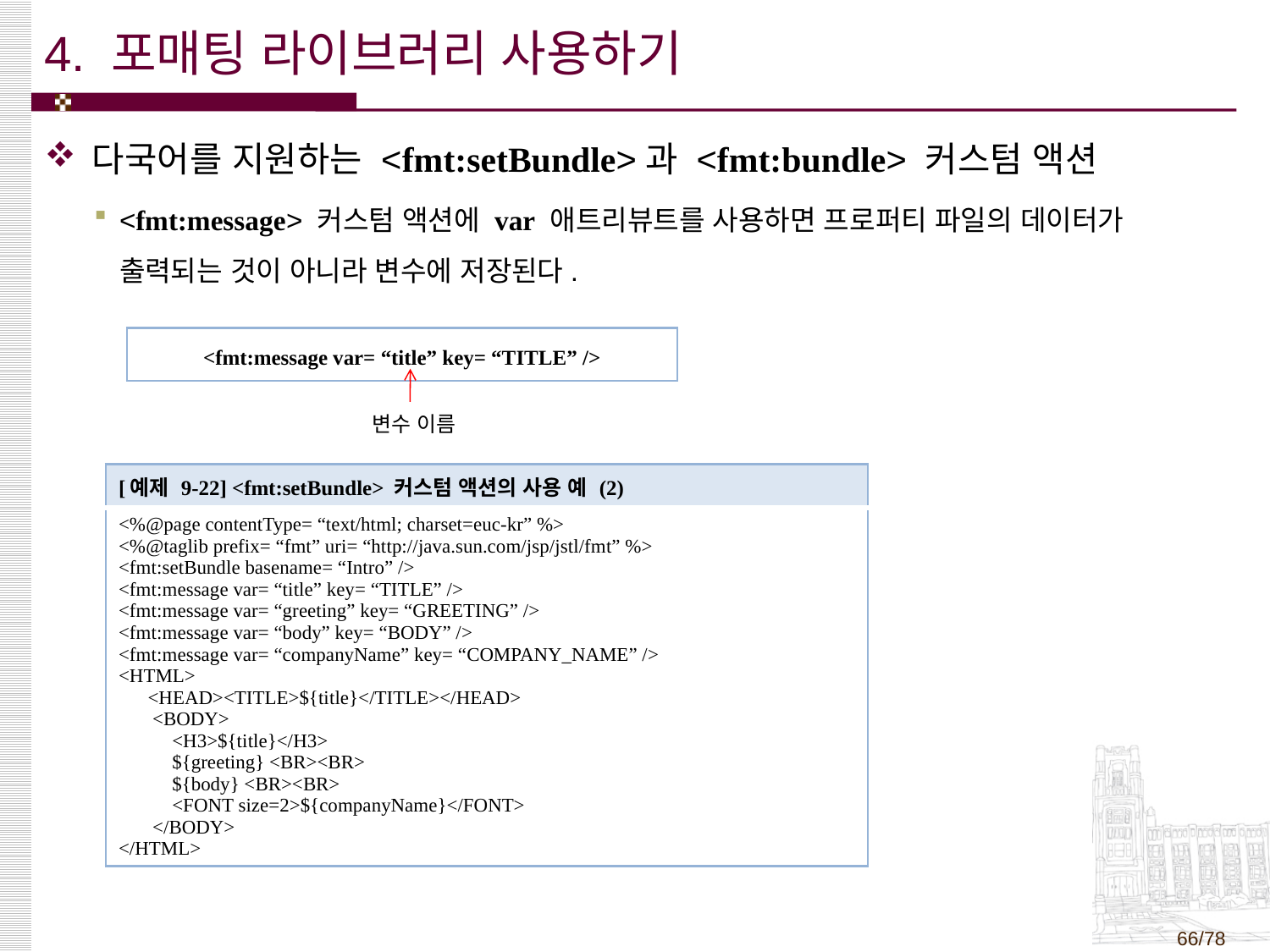

# 4. 포매팅 라이브러리 사용하기
다국어를 지원하는 <fmt:setBundle>과 <fmt:bundle> 커스텀 액션
<fmt:message> 커스텀 액션에 var 애트리뷰트를 사용하면 프로퍼티 파일의 데이터가 출력되는 것이 아니라 변수에 저장된다.

| <fmt:message var= “title” key= “TITLE” /> |
| --- |
변수 이름
| [예제 9-22] <fmt:setBundle> 커스텀 액션의 사용 예 (2) |
| --- |
| <%@page contentType= “text/html; charset=euc-kr” %> <%@taglib prefix= “fmt” uri= “http://java.sun.com/jsp/jstl/fmt” %> <fmt:setBundle basename= “Intro” /> <fmt:message var= “title” key= “TITLE” /> <fmt:message var= “greeting” key= “GREETING” /> <fmt:message var= “body” key= “BODY” /> <fmt:message var= “companyName” key= “COMPANY\_NAME” /> <HTML> <HEAD><TITLE>${title}</TITLE></HEAD> <BODY> <H3>${title}</H3> ${greeting} <BR><BR> ${body} <BR><BR> <FONT size=2>${companyName}</FONT> </BODY> </HTML> |